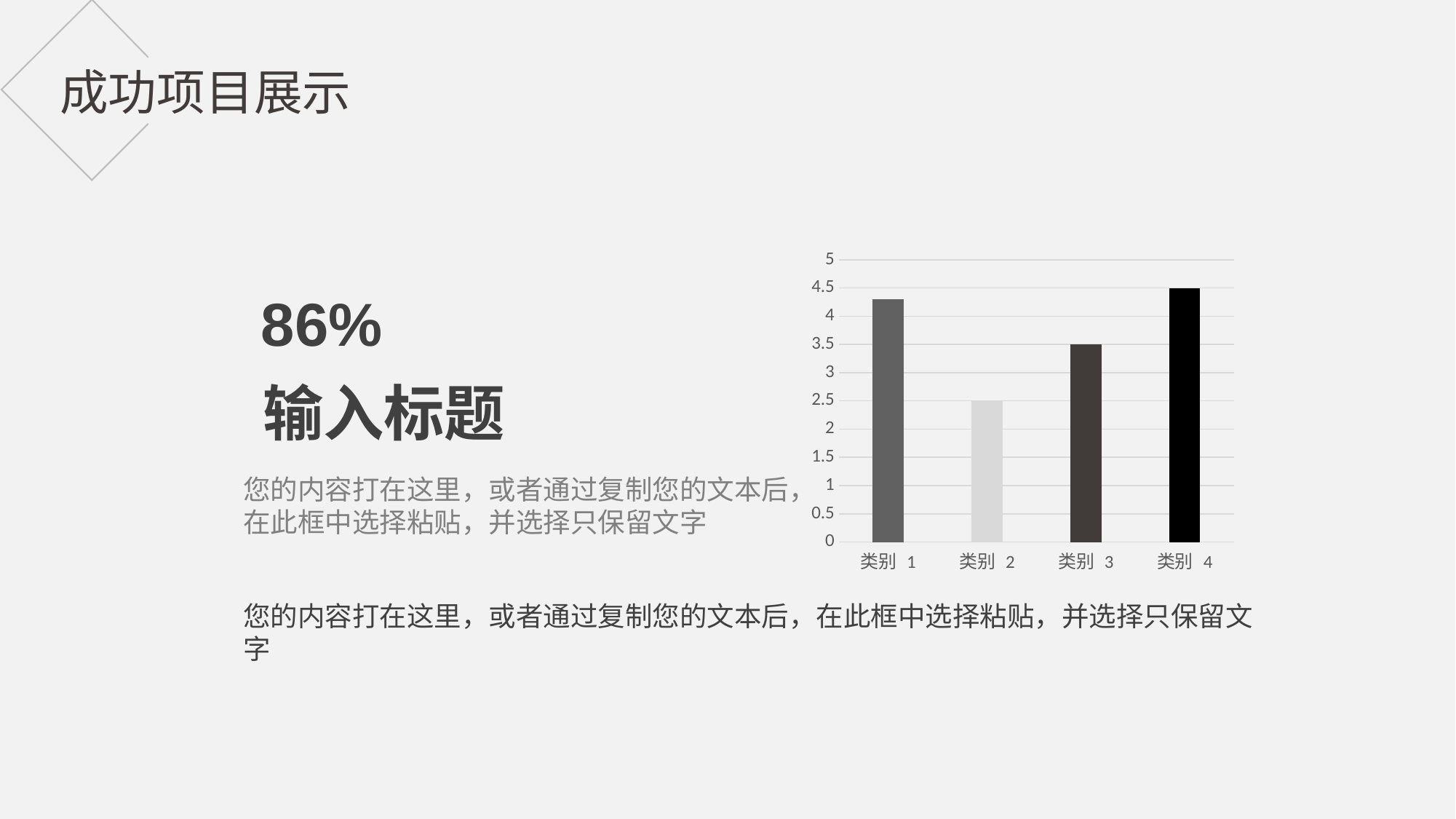

成功项目展示

### Chart

| Category | 系列 1 |
|---|---|
| 类别 1 | 4.3 |
| 类别 2 | 2.5 |
| 类别 3 | 3.5 |
| 类别 4 | 4.5 |
86%
输入标题
您的内容打在这里，或者通过复制您的文本后，在此框中选择粘贴，并选择只保留文字
您的内容打在这里，或者通过复制您的文本后，在此框中选择粘贴，并选择只保留文字